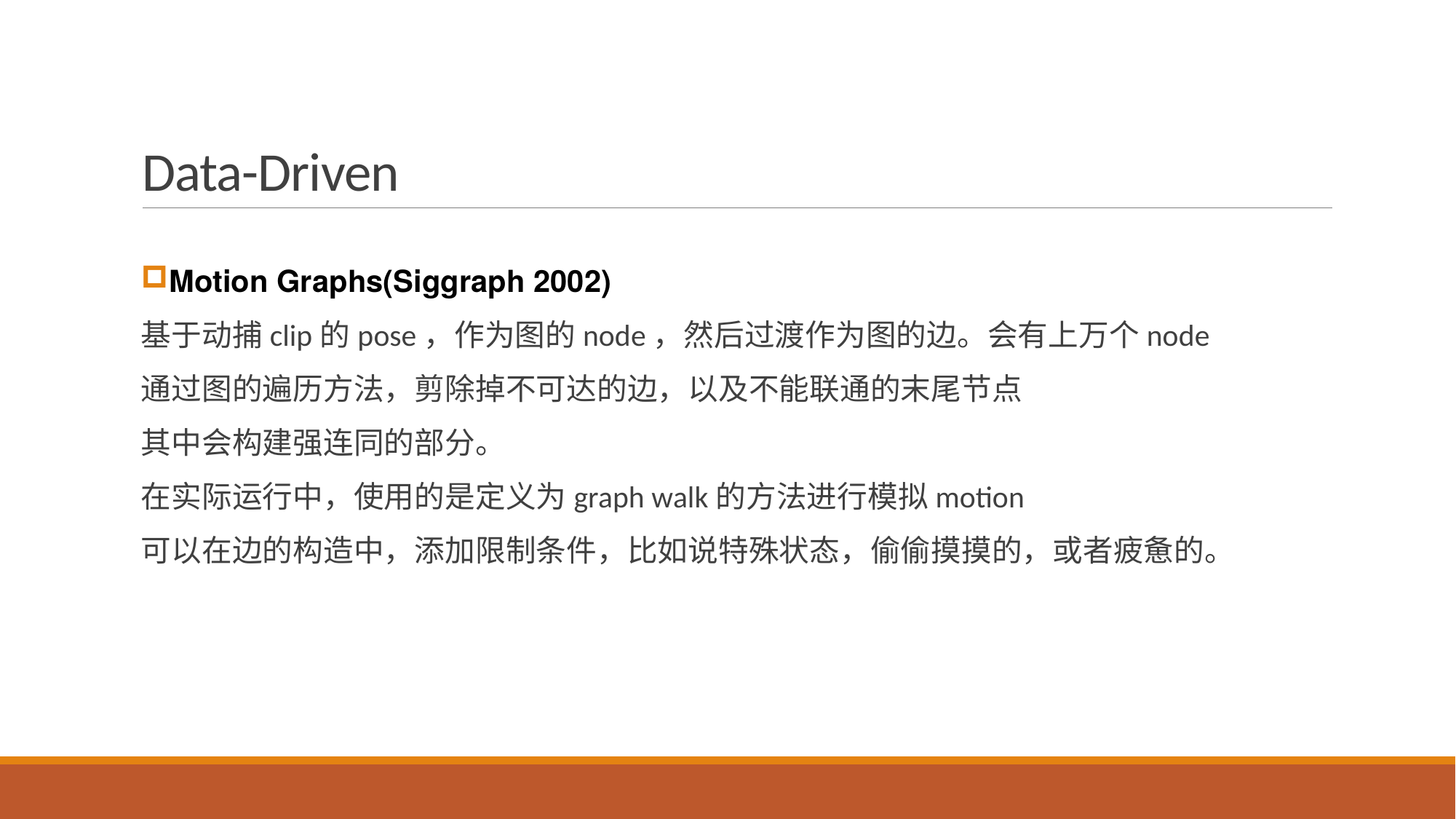

# Data-Driven
Motion Graphs(Siggraph 2002)
基于动捕clip的pose，作为图的node，然后过渡作为图的边。会有上万个node
通过图的遍历方法，剪除掉不可达的边，以及不能联通的末尾节点
其中会构建强连同的部分。
在实际运行中，使用的是定义为graph walk的方法进行模拟motion
可以在边的构造中，添加限制条件，比如说特殊状态，偷偷摸摸的，或者疲惫的。